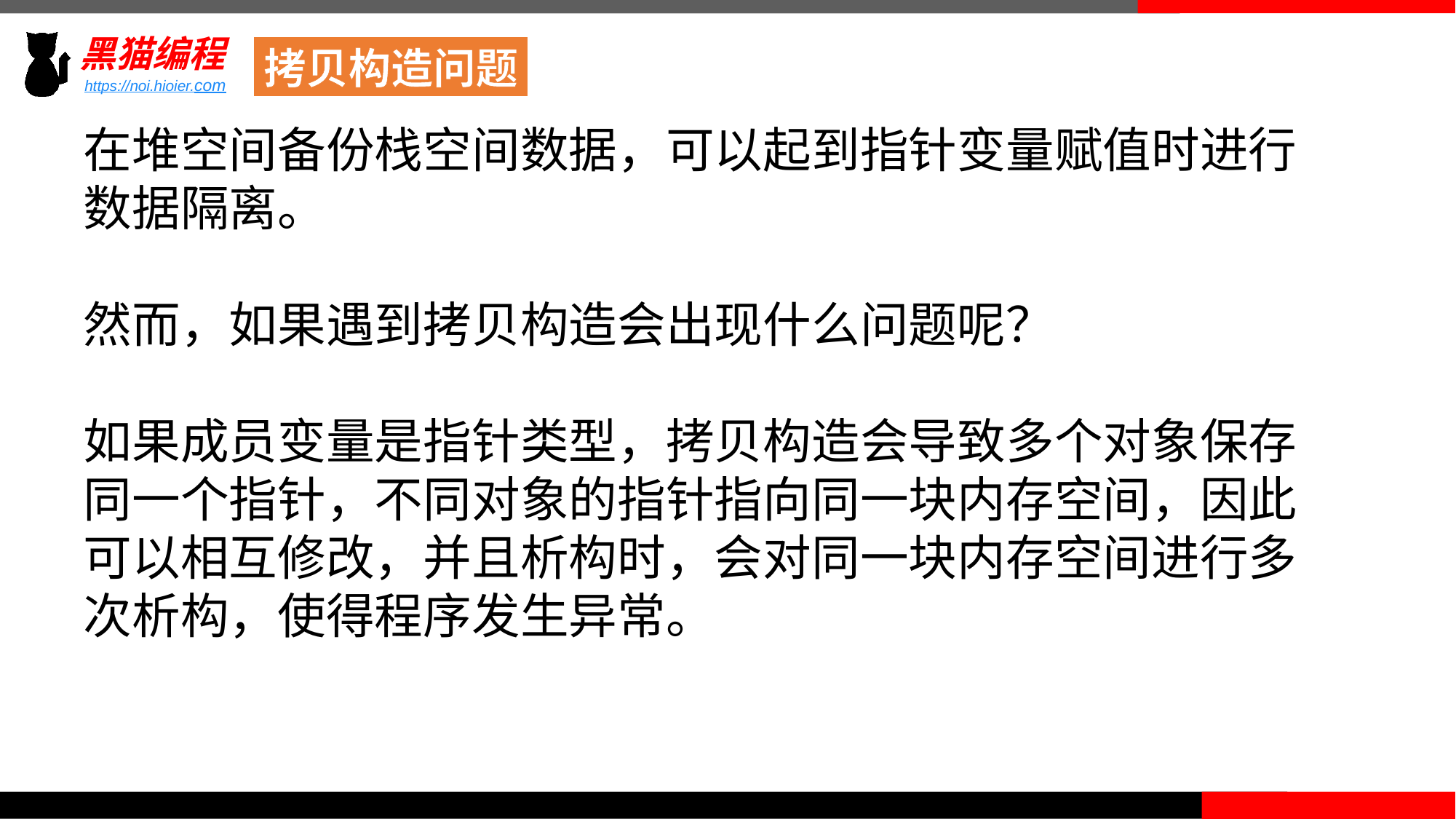

拷贝构造问题
在堆空间备份栈空间数据，可以起到指针变量赋值时进行
数据隔离。

然而，如果遇到拷贝构造会出现什么问题呢？

如果成员变量是指针类型，拷贝构造会导致多个对象保存
同一个指针，不同对象的指针指向同一块内存空间，因此
可以相互修改，并且析构时，会对同一块内存空间进行多
次析构，使得程序发生异常。